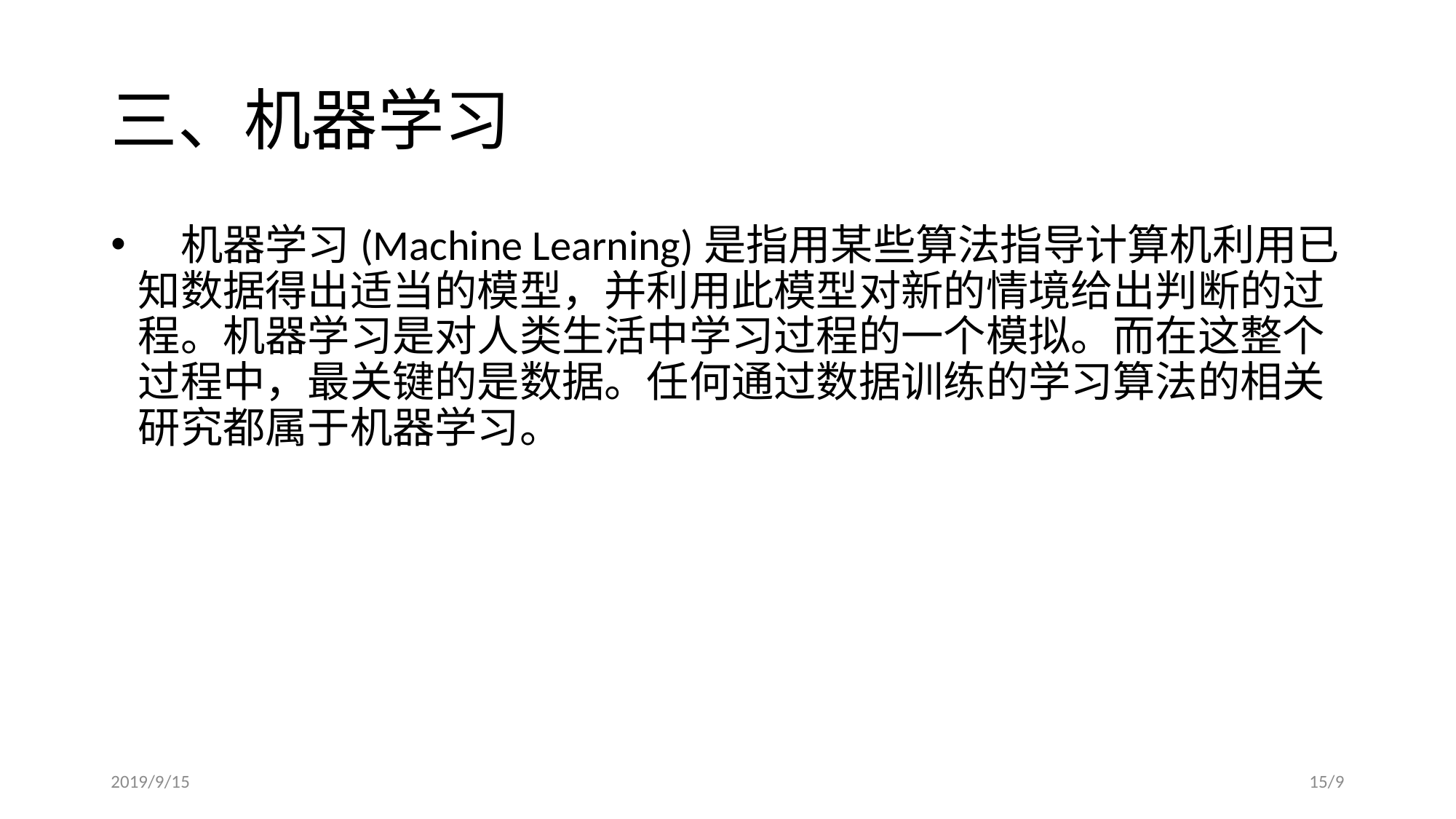

# 三、机器学习
　机器学习(Machine Learning)是指用某些算法指导计算机利用已知数据得出适当的模型，并利用此模型对新的情境给出判断的过程。机器学习是对人类生活中学习过程的一个模拟。而在这整个过程中，最关键的是数据。任何通过数据训练的学习算法的相关研究都属于机器学习。
2019/9/15

15